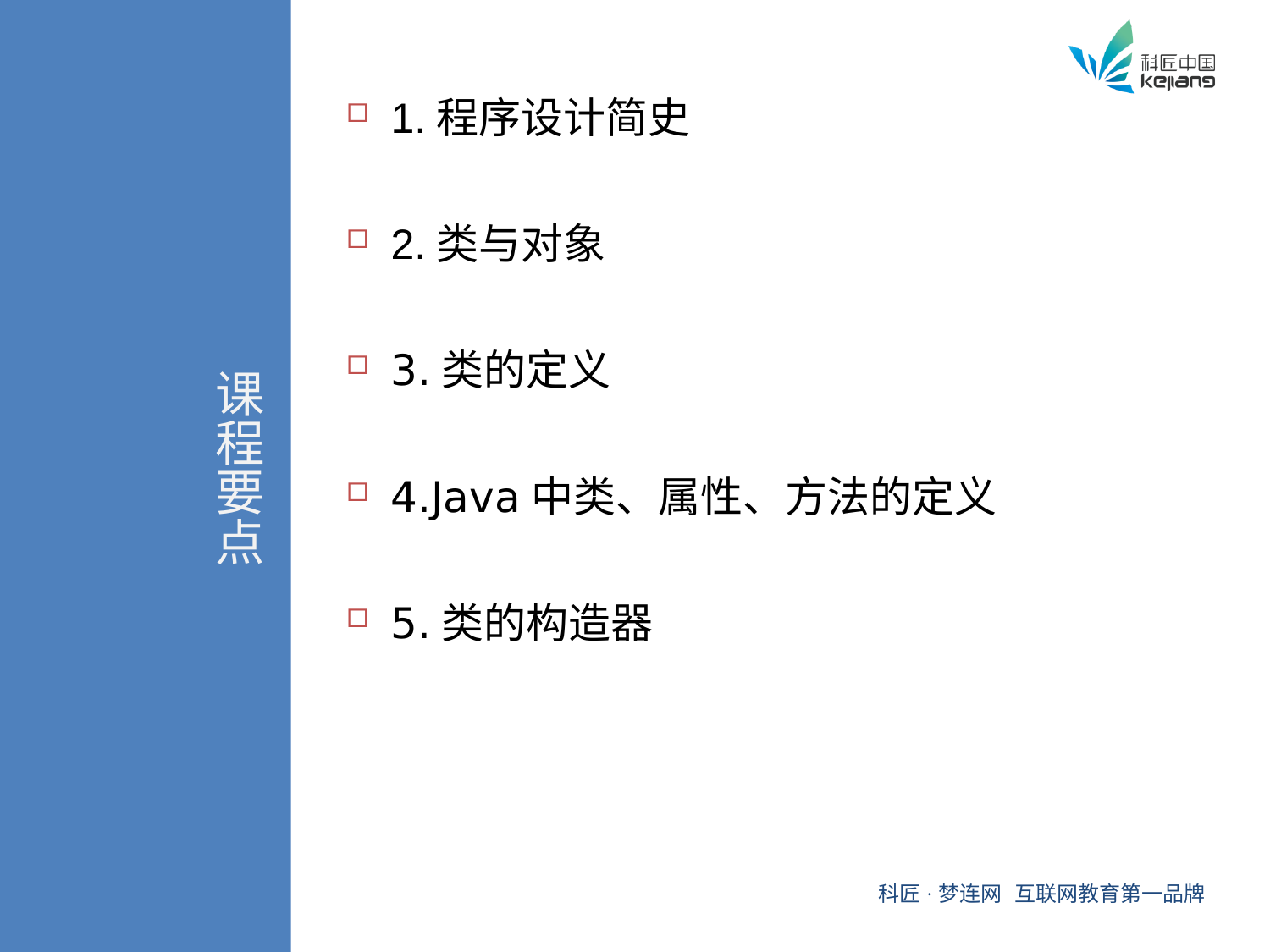

# 课程要点
1.程序设计简史

2.类与对象

3.类的定义

4.Java中类、属性、方法的定义

5.类的构造器
科匠·梦连网  互联网教育第一品牌